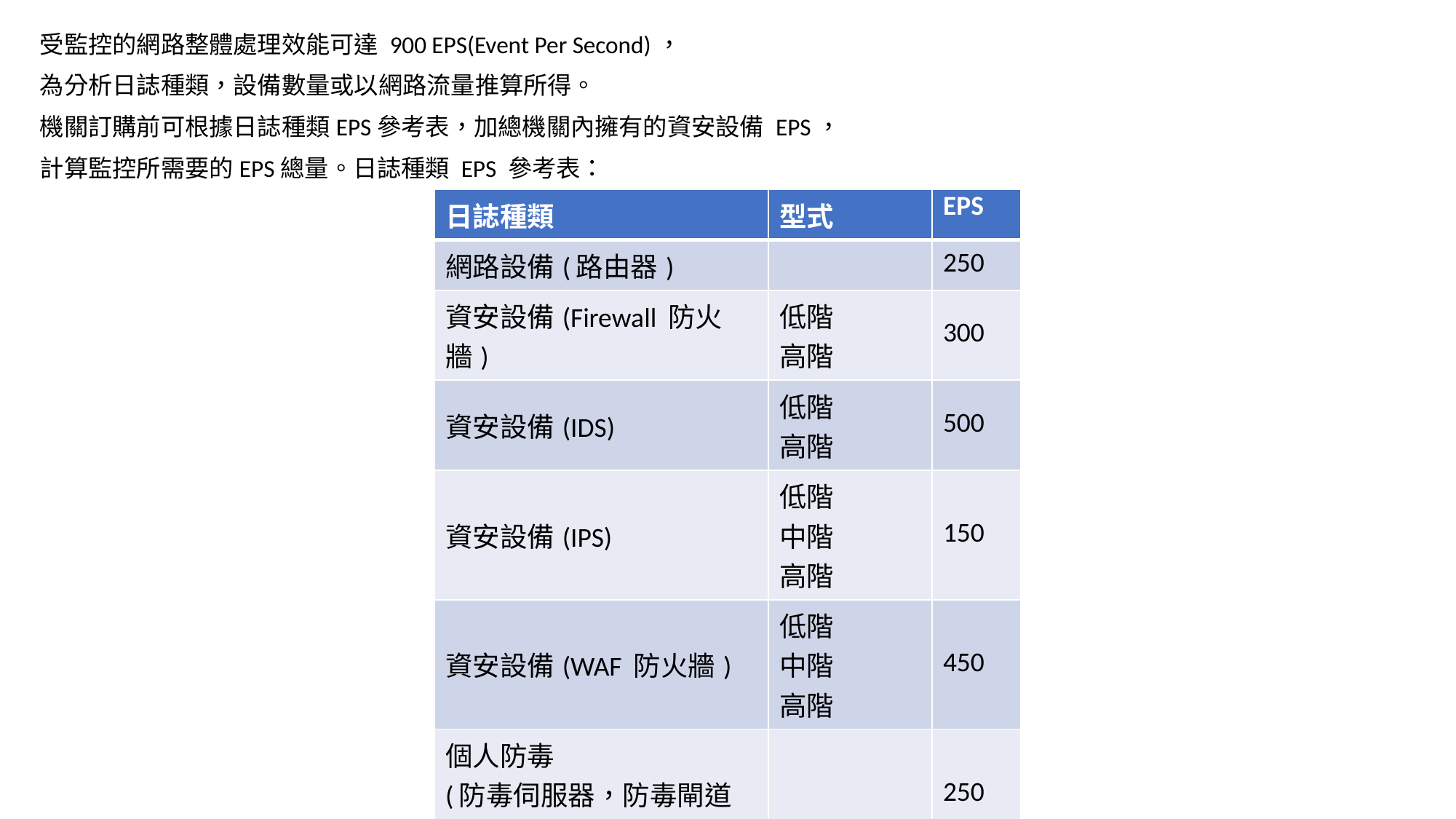

受監控的網路整體處理效能可達 900 EPS(Event Per Second)，
為分析日誌種類，設備數量或以網路流量推算所得。
機關訂購前可根據日誌種類EPS參考表，加總機關內擁有的資安設備 EPS，
計算監控所需要的EPS總量。日誌種類 EPS 參考表：
| 日誌種類 | 型式 | EPS |
| --- | --- | --- |
| 網路設備(路由器) |  | 250 |
| 資安設備(Firewall 防火牆) | 低階 高階 | 300 |
| 資安設備(IDS) | 低階 高階 | 500 |
| 資安設備(IPS) | 低階 中階 高階 | 150 |
| 資安設備(WAF 防火牆) | 低階 中階 高階 | 450 |
| 個人防毒 (防毒伺服器，防毒閘道器) |  | 250 |
| 網站主機 | 低階 高階 | 300 |